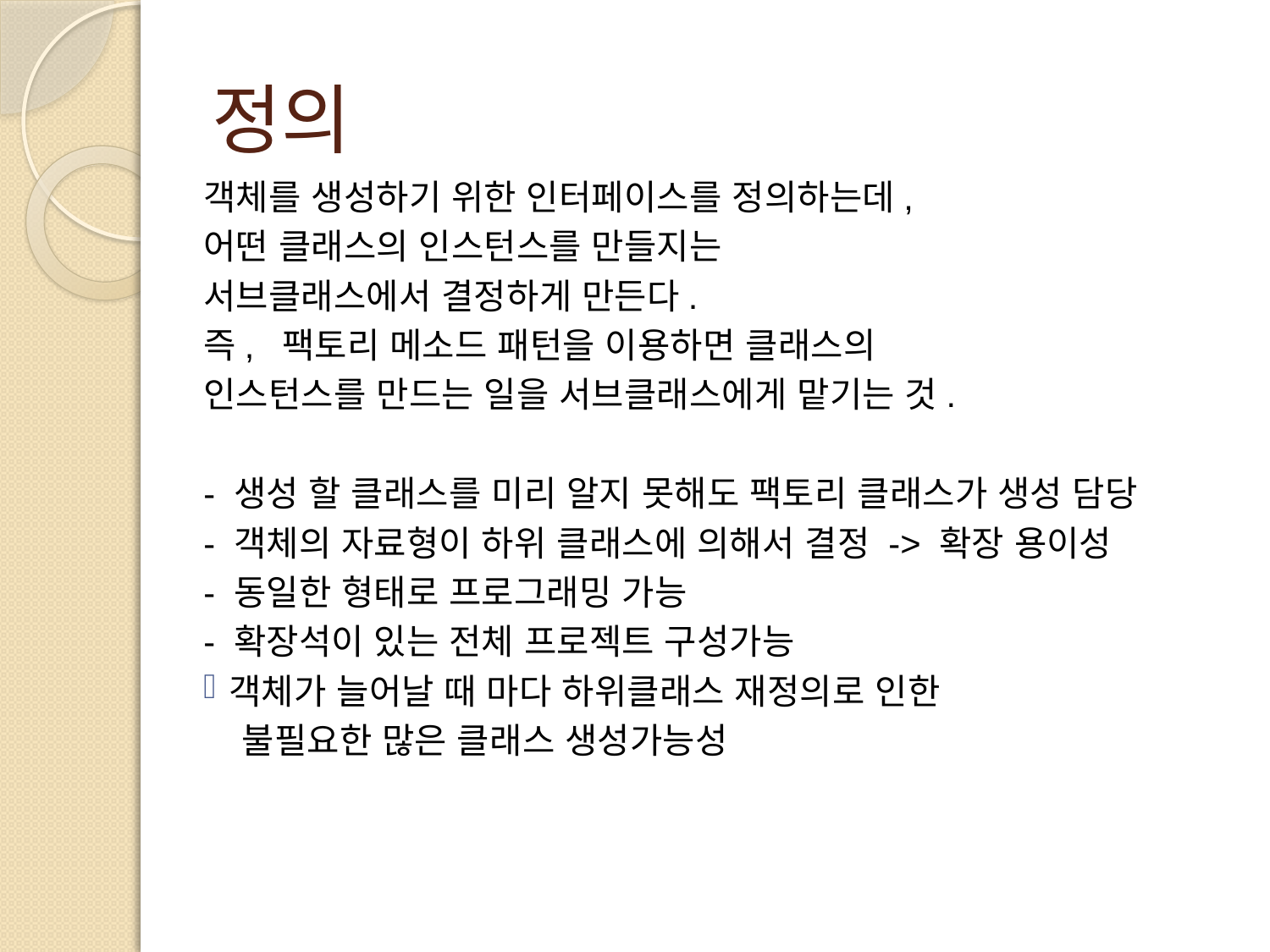

# 정의
객체를 생성하기 위한 인터페이스를 정의하는데,
어떤 클래스의 인스턴스를 만들지는
서브클래스에서 결정하게 만든다.
즉,  팩토리 메소드 패턴을 이용하면 클래스의
인스턴스를 만드는 일을 서브클래스에게 맡기는 것.

- 생성 할 클래스를 미리 알지 못해도 팩토리 클래스가 생성 담당
- 객체의 자료형이 하위 클래스에 의해서 결정 -> 확장 용이성
- 동일한 형태로 프로그래밍 가능
- 확장석이 있는 전체 프로젝트 구성가능
객체가 늘어날 때 마다 하위클래스 재정의로 인한
   불필요한 많은 클래스 생성가능성